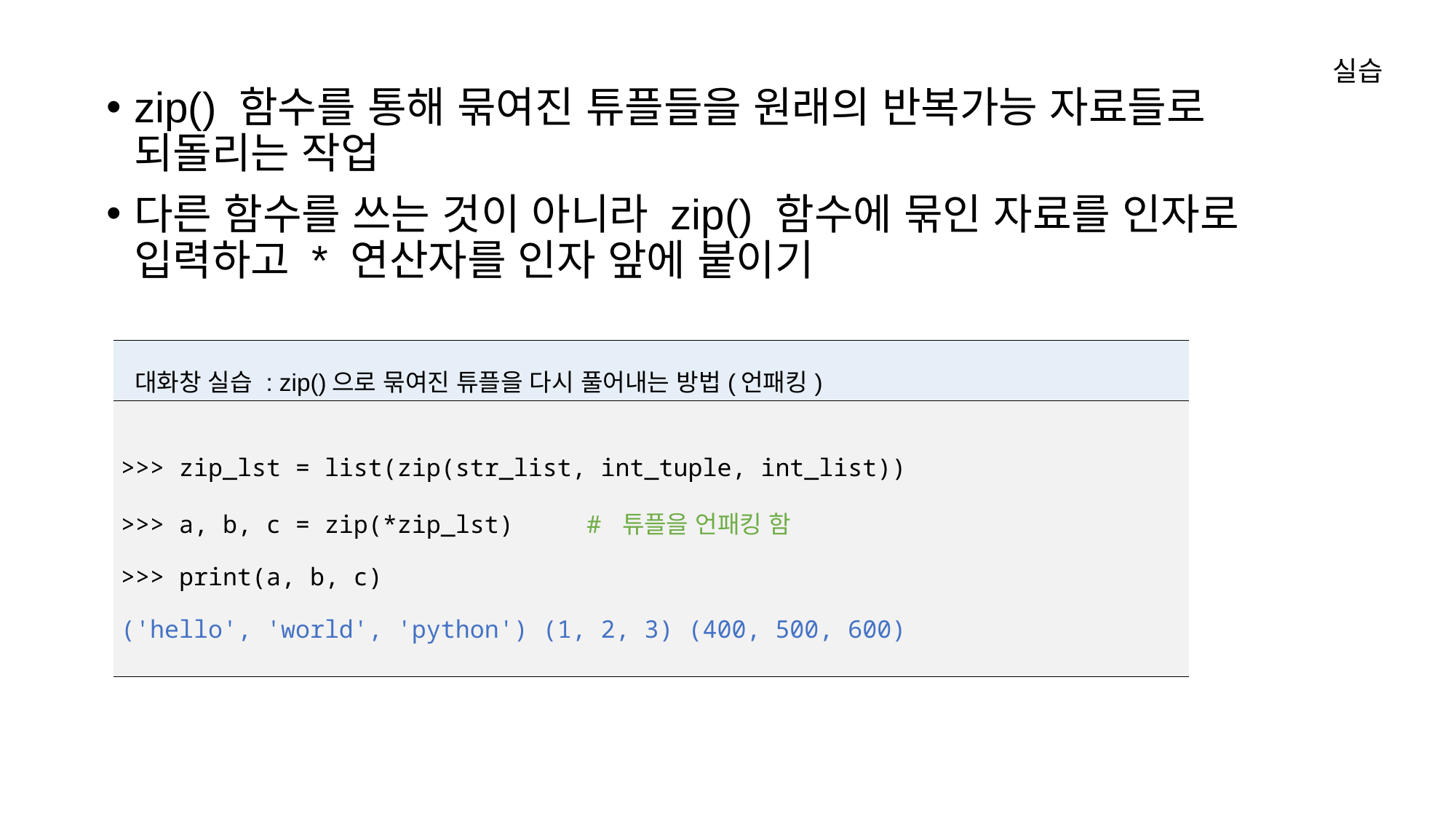

실습
zip() 함수를 통해 묶여진 튜플들을 원래의 반복가능 자료들로 되돌리는 작업
다른 함수를 쓰는 것이 아니라 zip() 함수에 묶인 자료를 인자로 입력하고 * 연산자를 인자 앞에 붙이기
| 대화창 실습 : zip()으로 묶여진 튜플을 다시 풀어내는 방법(언패킹) |
| --- |
| >>> zip\_lst = list(zip(str\_list, int\_tuple, int\_list)) >>> a, b, c = zip(\*zip\_lst) # 튜플을 언패킹 함 >>> print(a, b, c) ('hello', 'world', 'python') (1, 2, 3) (400, 500, 600) |